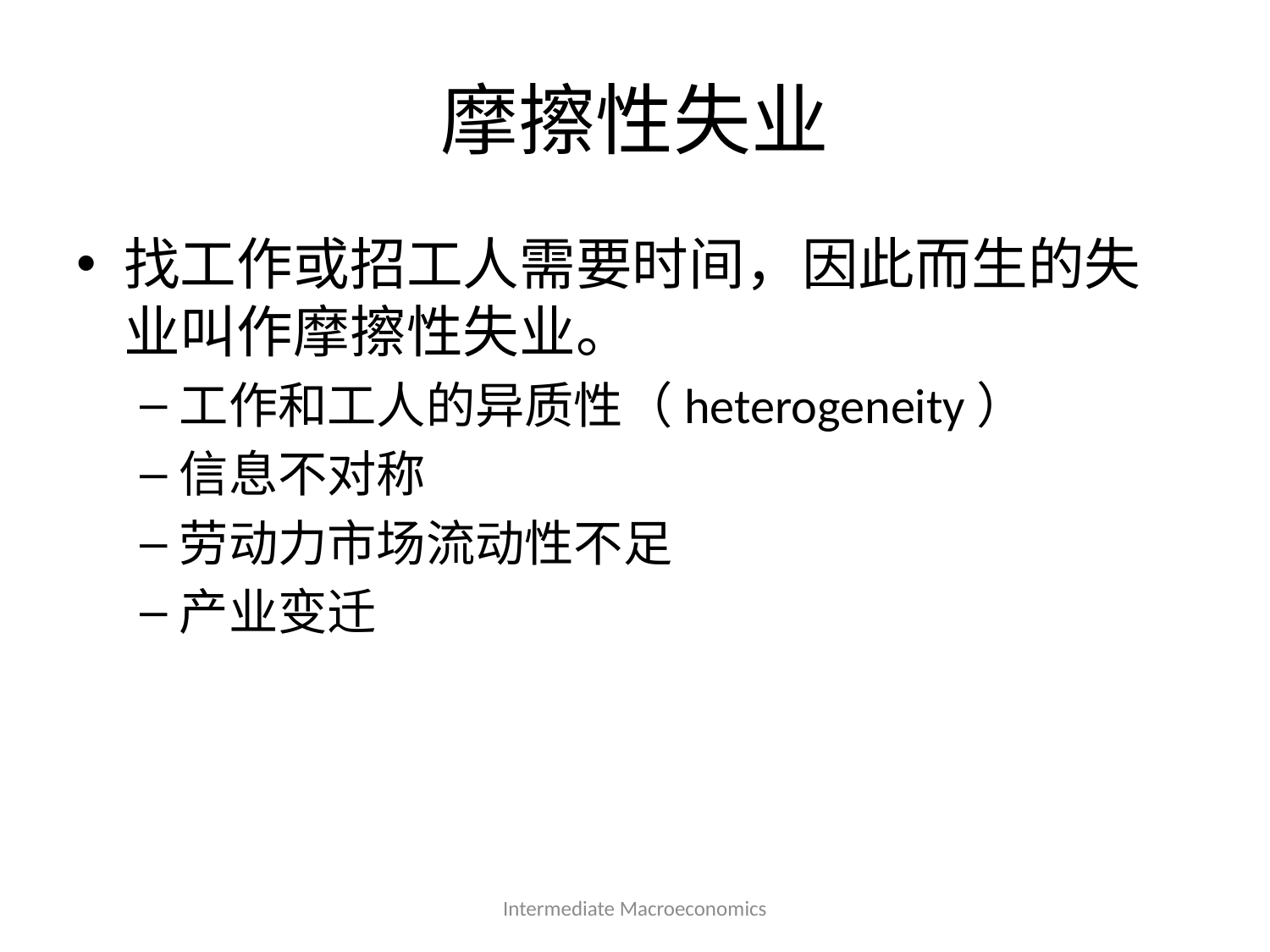

# 摩擦性失业
找工作或招工人需要时间，因此而生的失业叫作摩擦性失业。
工作和工人的异质性（heterogeneity）
信息不对称
劳动力市场流动性不足
产业变迁

Intermediate Macroeconomics